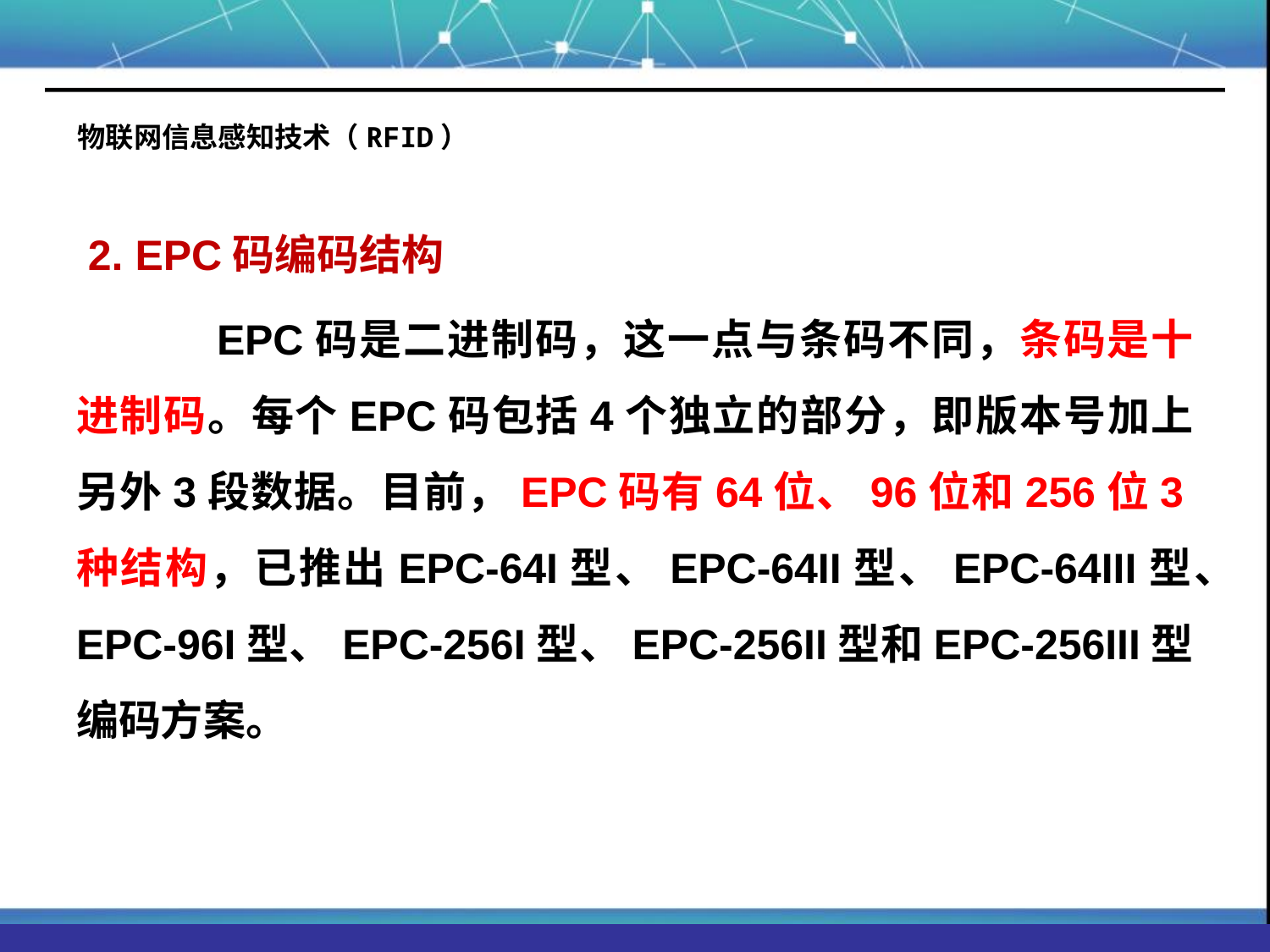

# 物联网信息感知技术（RFID）

 2. EPC码编码结构
	 EPC码是二进制码，这一点与条码不同，条码是十进制码。每个EPC码包括4个独立的部分，即版本号加上另外3段数据。目前，EPC码有64位、96位和256位3种结构，已推出EPC-64I型、EPC-64II型、EPC-64III型、EPC-96I型、EPC-256I型、EPC-256II型和EPC-256III型编码方案。